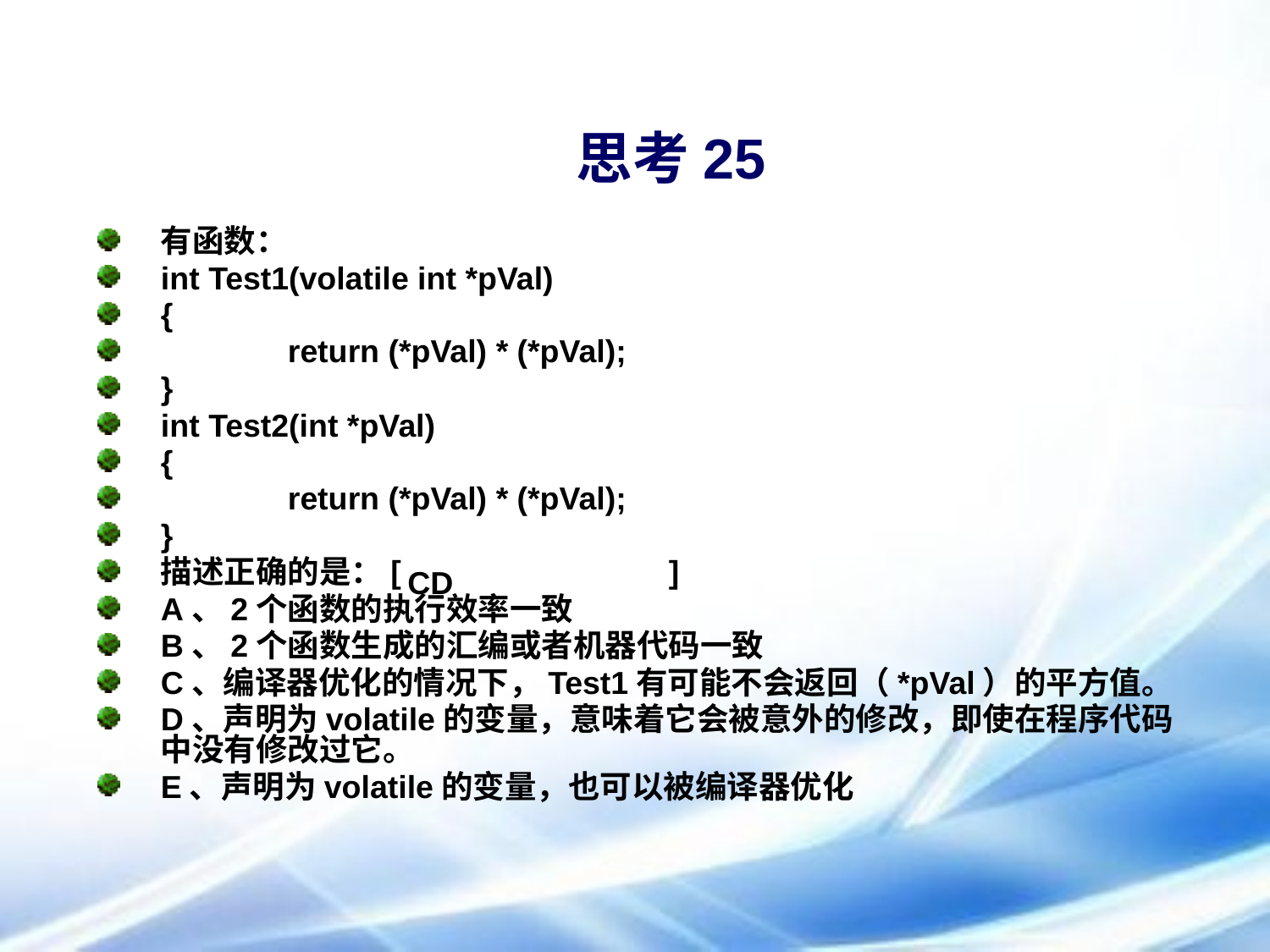

# 思考25
有函数：
int Test1(volatile int *pVal)
{
	return (*pVal) * (*pVal);
}
int Test2(int *pVal)
{
	return (*pVal) * (*pVal);
}
描述正确的是：[			]
A、2个函数的执行效率一致
B、2个函数生成的汇编或者机器代码一致
C、编译器优化的情况下，Test1有可能不会返回（*pVal）的平方值。
D、声明为volatile的变量，意味着它会被意外的修改，即使在程序代码中没有修改过它。
E、声明为volatile的变量，也可以被编译器优化
CD